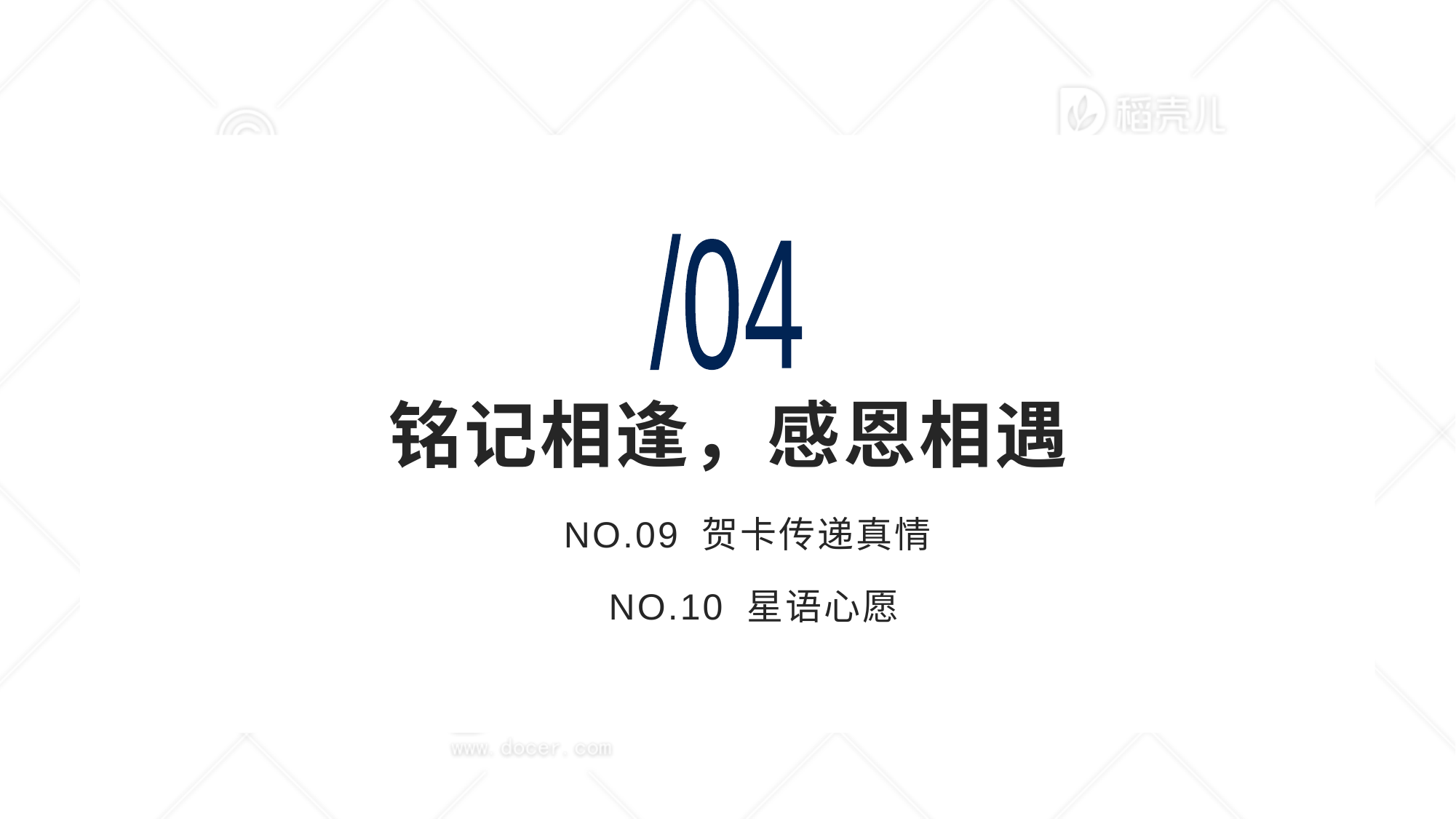

/04
# 铭记相逢，感恩相遇
NO.09 贺卡传递真情
 NO.10 星语心愿